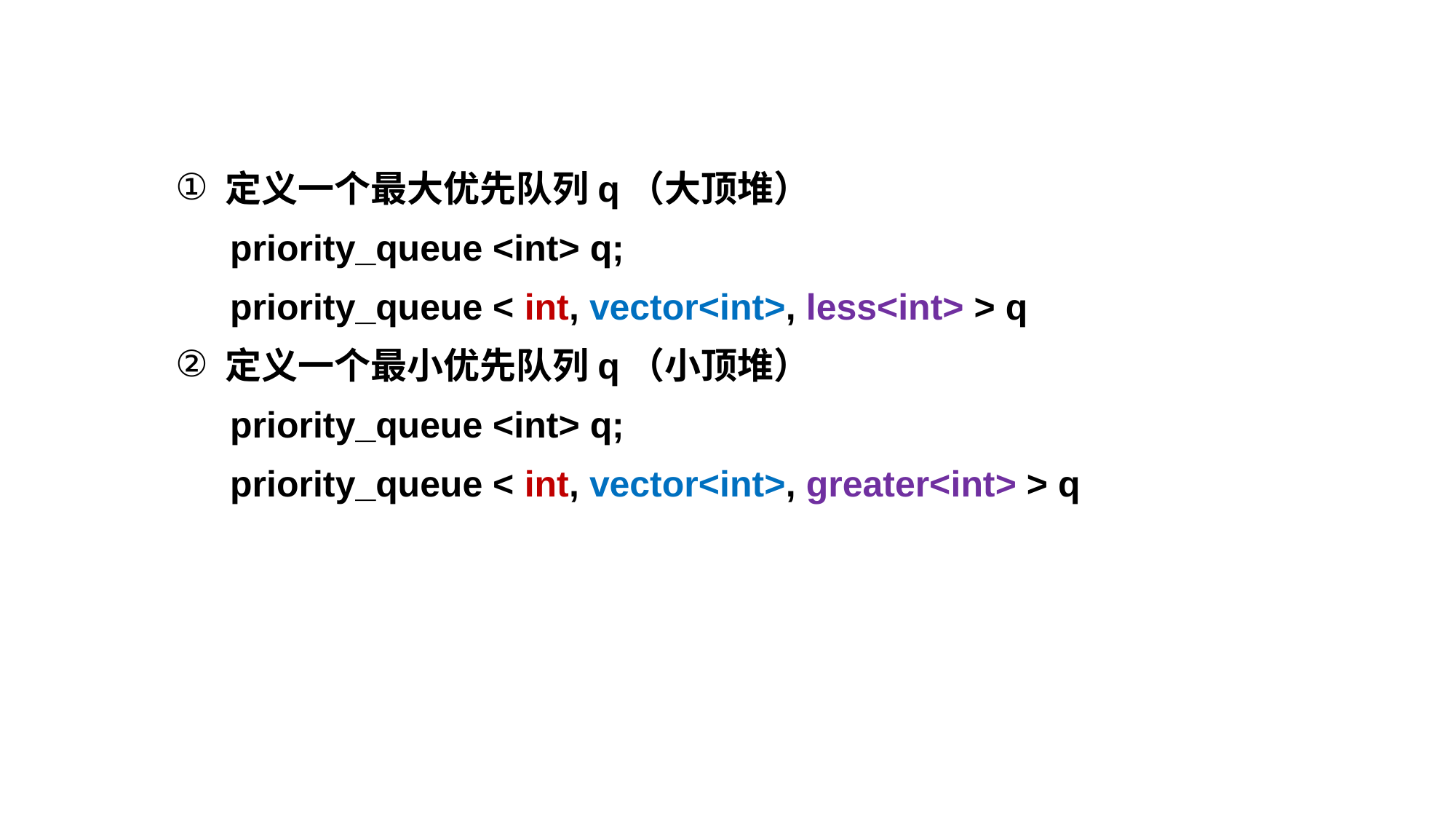

定义一个最大优先队列q（大顶堆）
priority_queue <int> q;
priority_queue < int, vector<int>, less<int> > q
 定义一个最小优先队列q（小顶堆）
priority_queue <int> q;
priority_queue < int, vector<int>, greater<int> > q